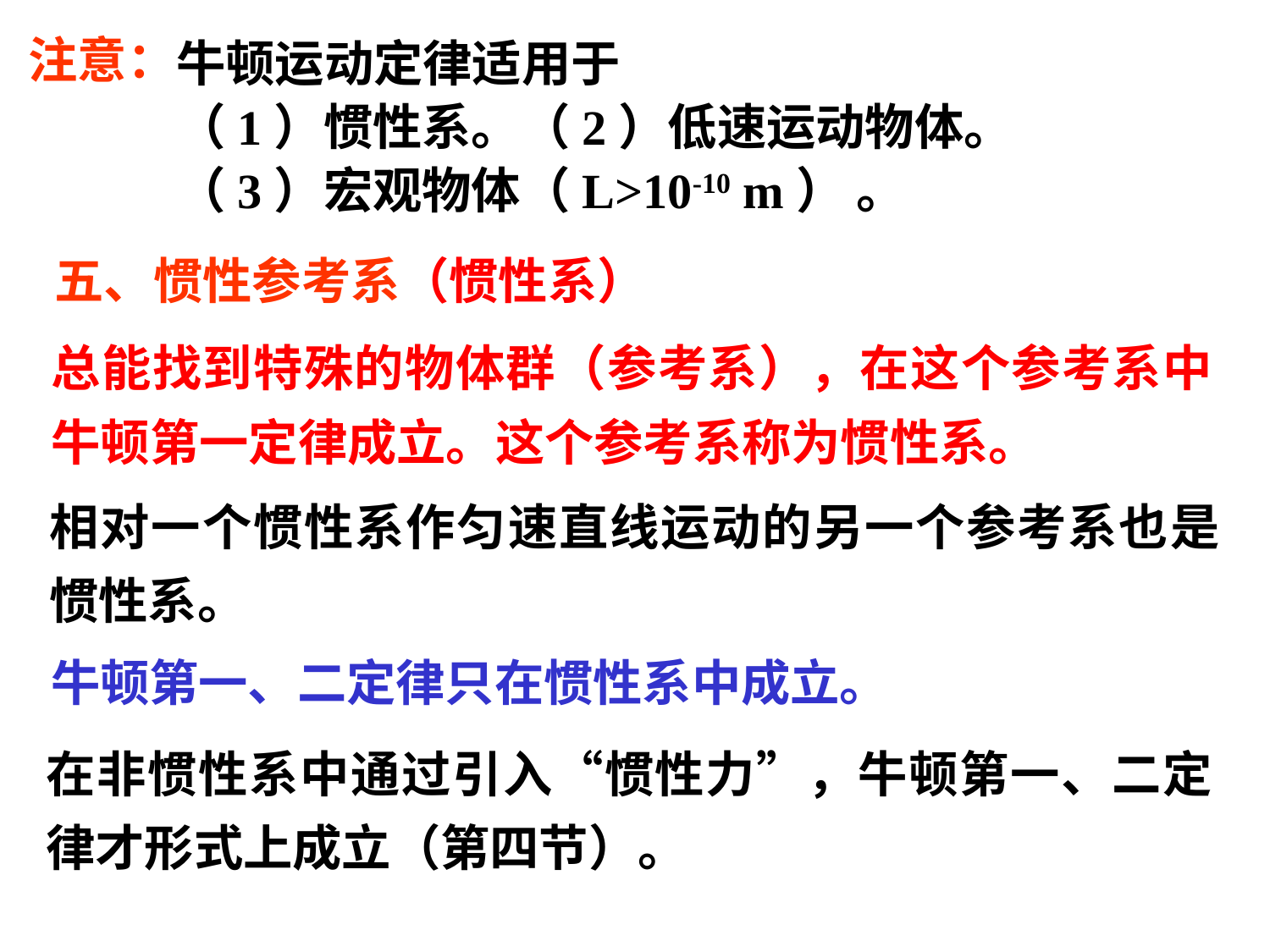

注意：
牛顿运动定律适用于
（1）惯性系。（2）低速运动物体。
（3）宏观物体（L>10-10 m） 。
五、惯性参考系（惯性系）
总能找到特殊的物体群（参考系），在这个参考系中牛顿第一定律成立。这个参考系称为惯性系。
相对一个惯性系作匀速直线运动的另一个参考系也是惯性系。
牛顿第一、二定律只在惯性系中成立。
在非惯性系中通过引入“惯性力”，牛顿第一、二定律才形式上成立（第四节）。
9